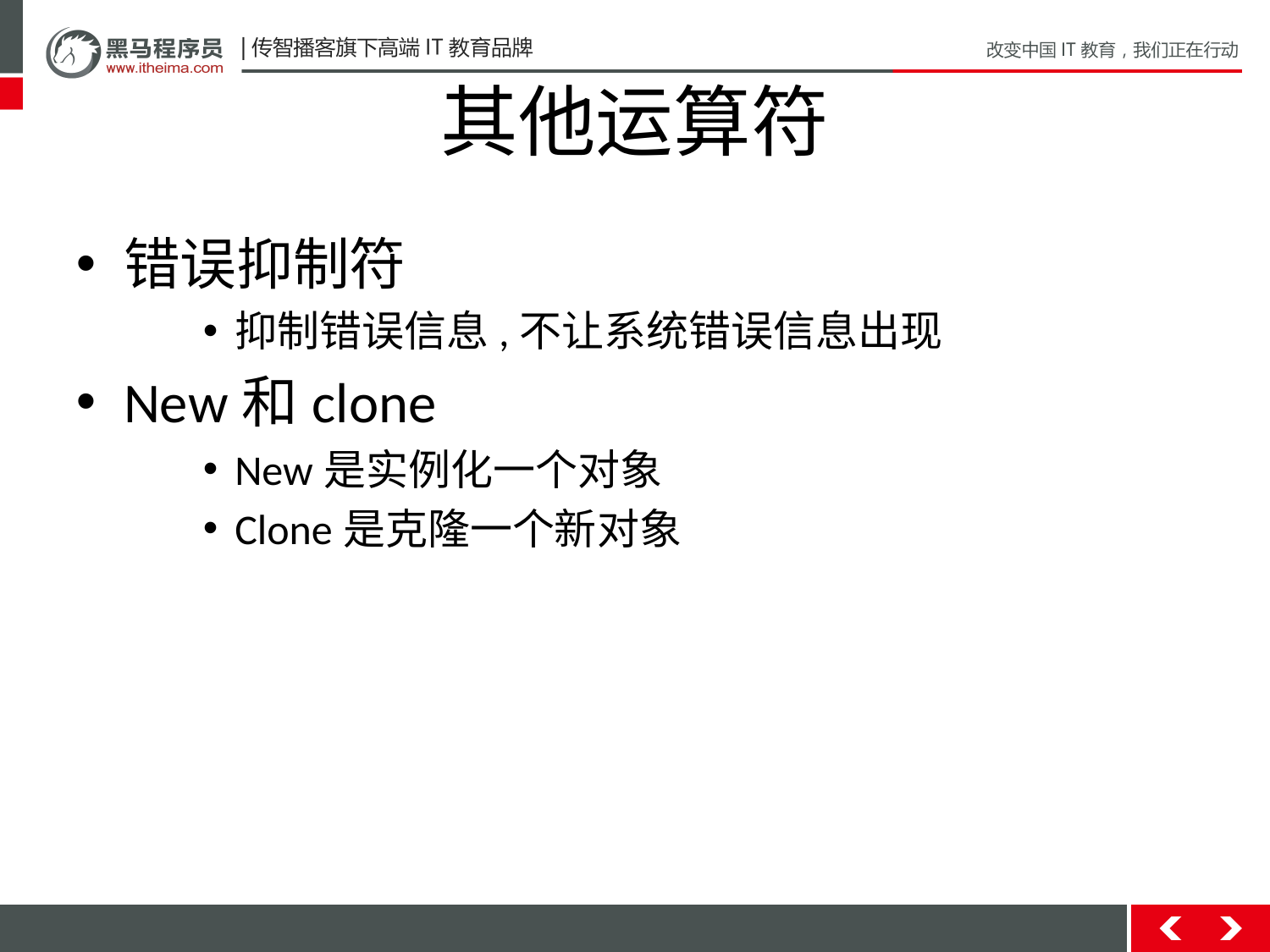

# 其他运算符
错误抑制符
抑制错误信息,不让系统错误信息出现
New和clone
New是实例化一个对象
Clone是克隆一个新对象